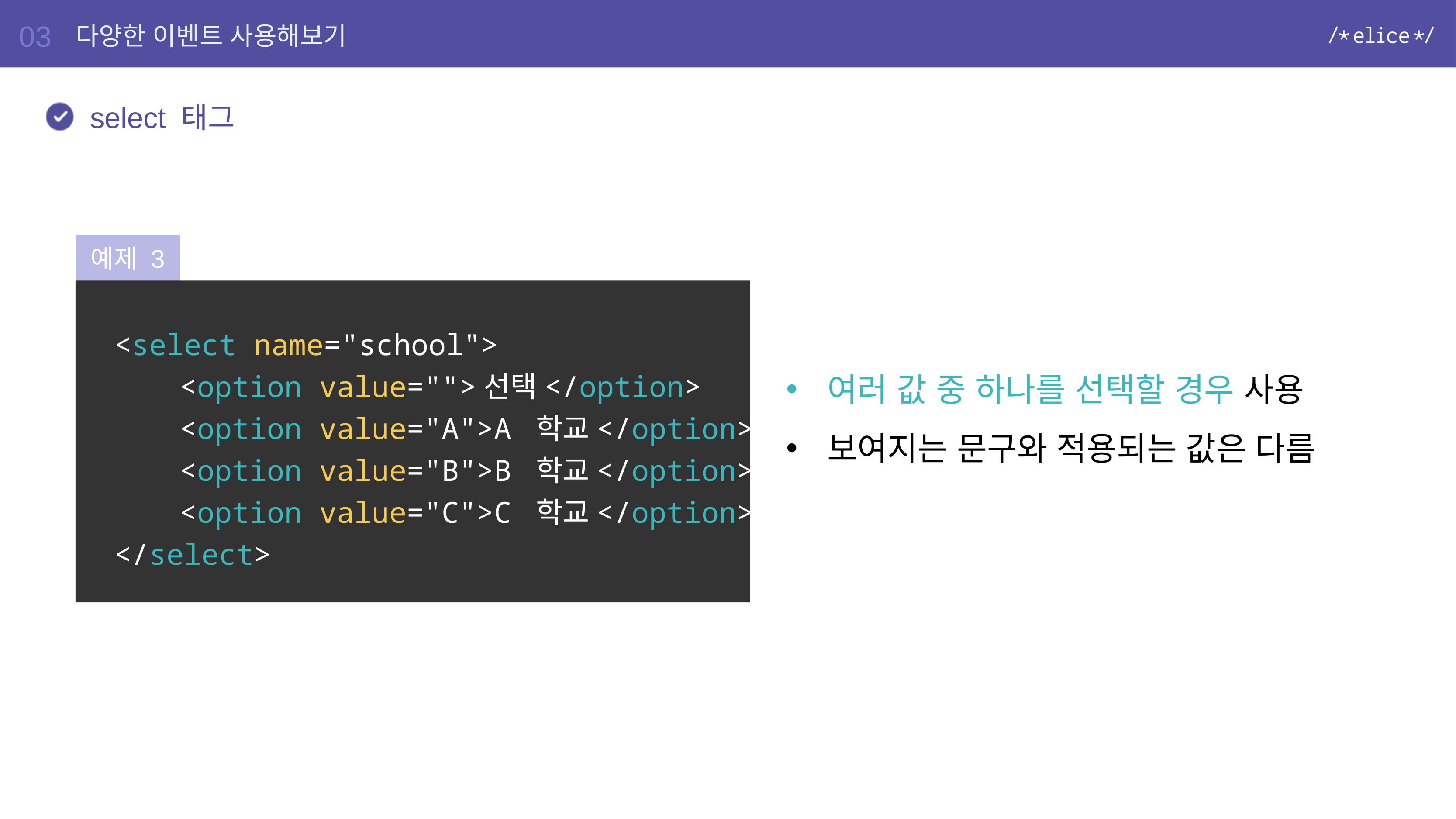

03
다양한 이벤트 사용해보기
 select 태그
예제 3

여러 값 중 하나를 선택할 경우 사용
보여지는 문구와 적용되는 값은 다름

<select name="school">
	<option value="">선택</option>
	<option value="A">A 학교</option>
	<option value="B">B 학교</option>
	<option value="C">C 학교</option>
</select>